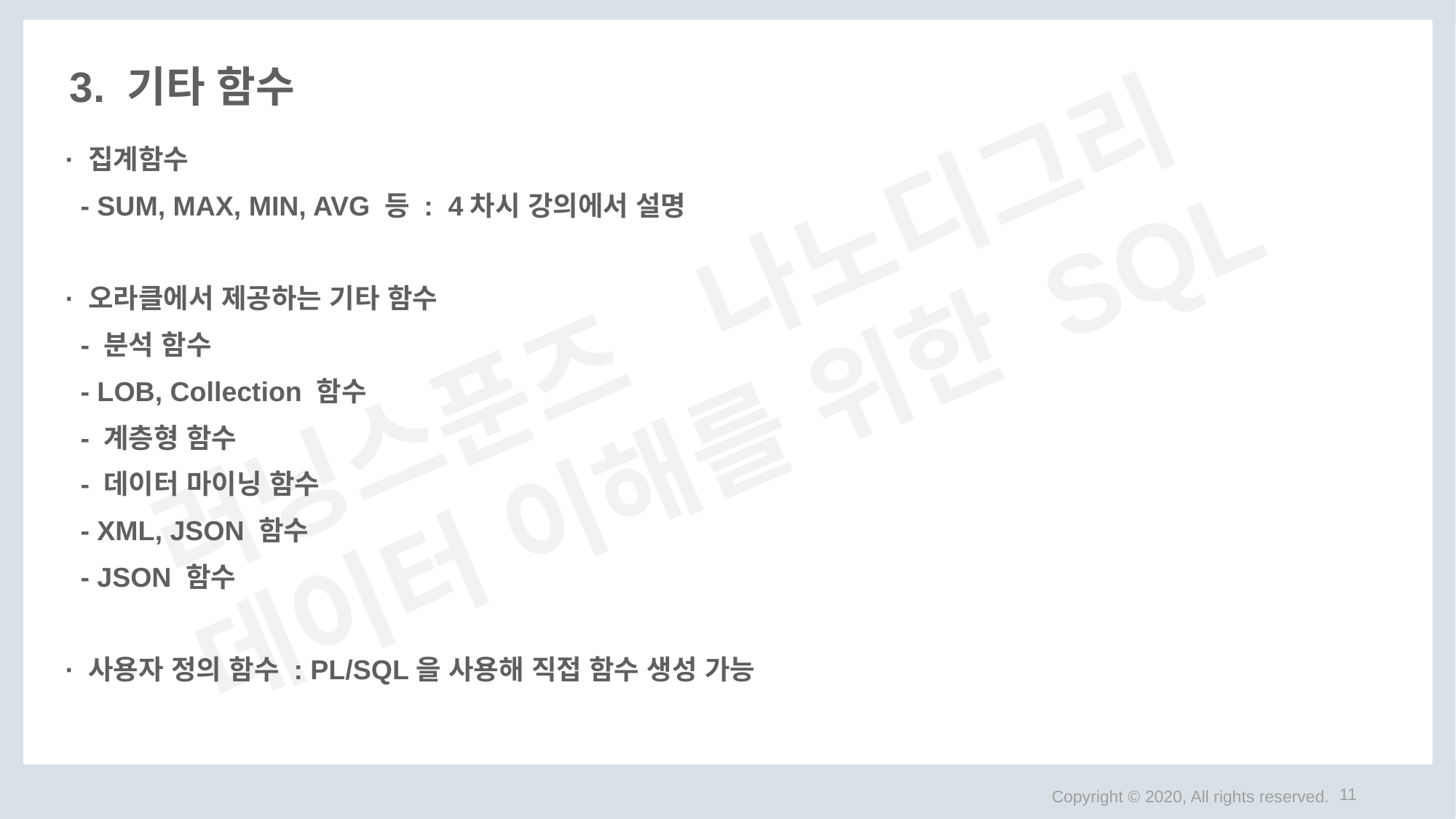

# 3. 기타 함수
· 집계함수
  - SUM, MAX, MIN, AVG 등 :  4차시 강의에서 설명

· 오라클에서 제공하는 기타 함수
  - 분석 함수
  - LOB, Collection 함수
  - 계층형 함수
  - 데이터 마이닝 함수
  - XML, JSON 함수
  - JSON 함수

· 사용자 정의 함수 : PL/SQL을 사용해 직접 함수 생성 가능